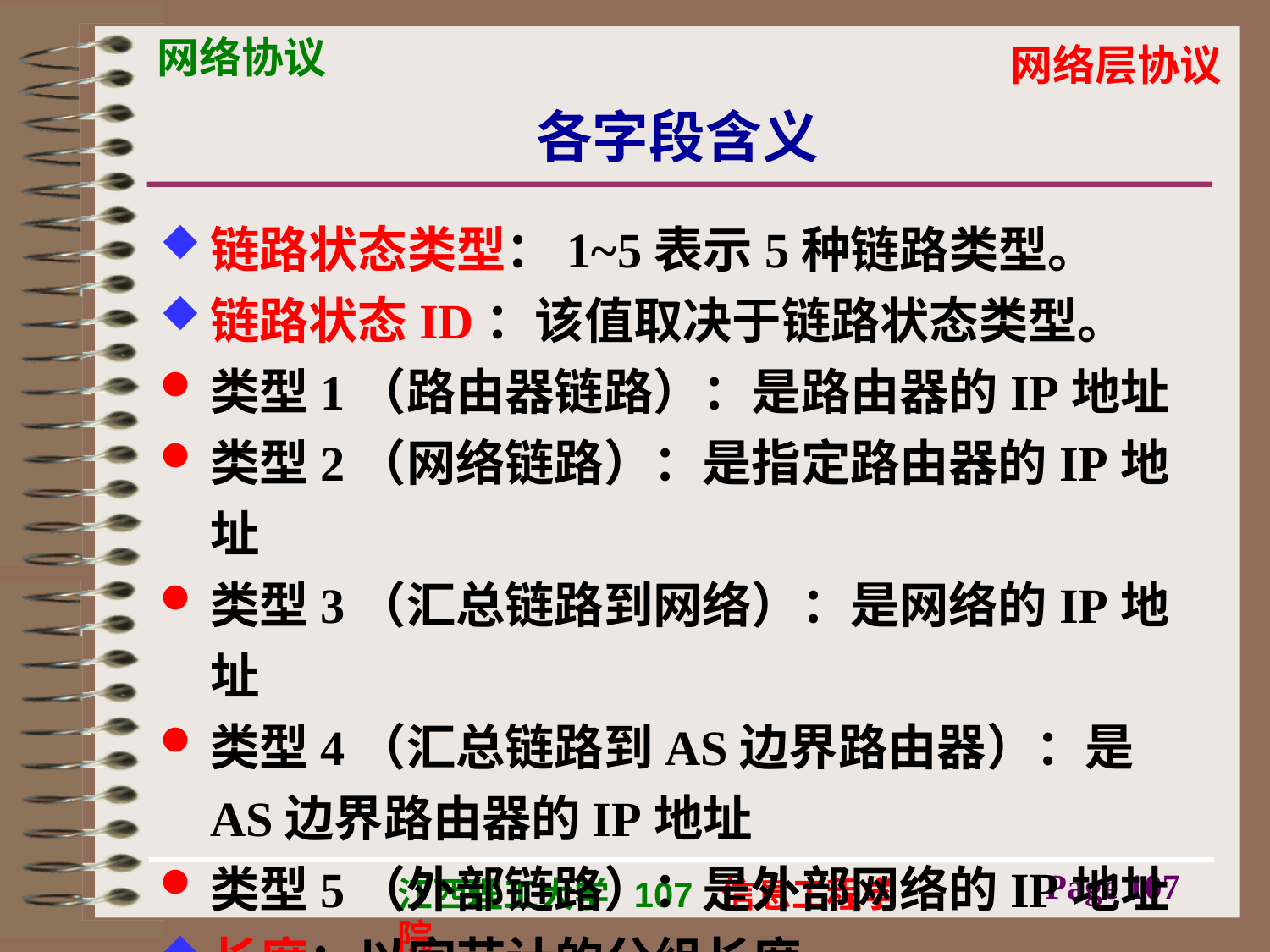

# 各字段含义
链路状态类型：1~5表示5种链路类型。
链路状态ID：该值取决于链路状态类型。
类型1（路由器链路）：是路由器的IP地址
类型2（网络链路）：是指定路由器的IP地址
类型3（汇总链路到网络）：是网络的IP地址
类型4（汇总链路到AS边界路由器）：是AS边界路由器的IP地址
类型5（外部链路）：是外部网络的IP地址
长度：以字节计的分组长度。
Page 107